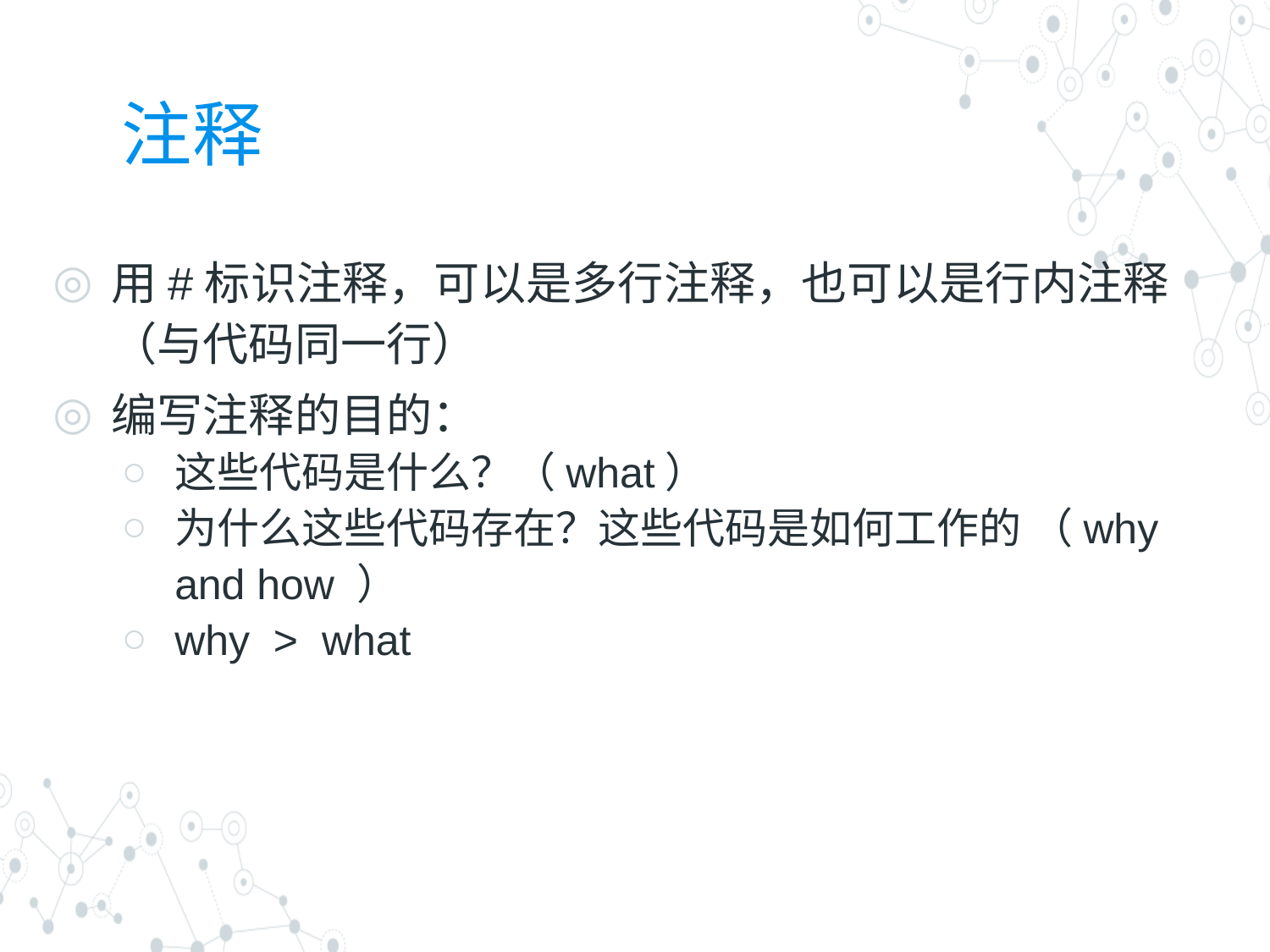

# 注释
用#标识注释，可以是多行注释，也可以是行内注释（与代码同一行）
编写注释的目的：
这些代码是什么？（what）
为什么这些代码存在？这些代码是如何工作的 （why and how ）
why  >  what